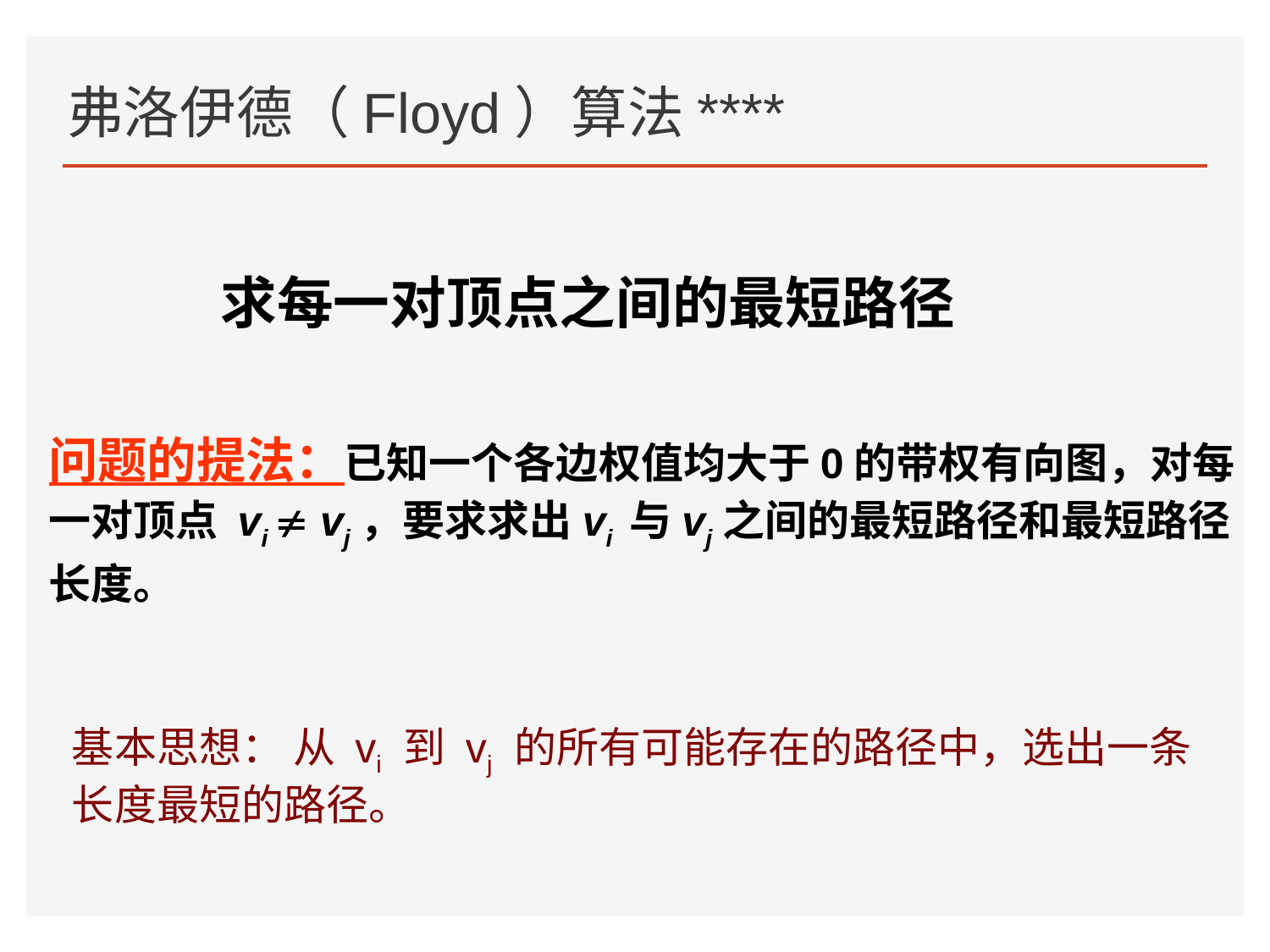

# 弗洛伊德（Floyd）算法****
求每一对顶点之间的最短路径
问题的提法：已知一个各边权值均大于0的带权有向图，对每一对顶点 vi ≠ vj，要求求出vi 与vj之间的最短路径和最短路径长度。
基本思想： 从 vi 到 vj 的所有可能存在的路径中，选出一条长度最短的路径。